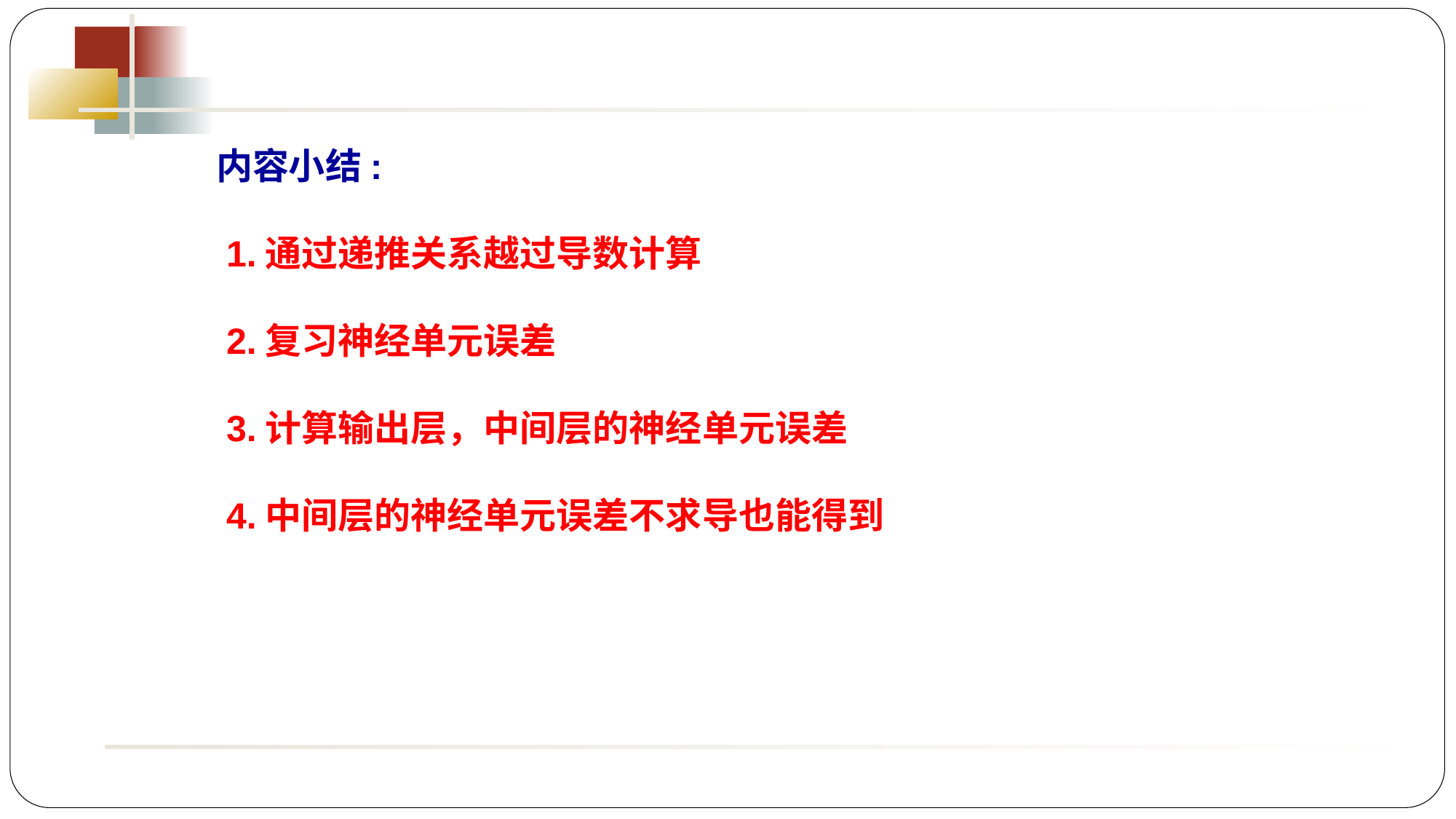

内容小结:
 1.通过递推关系越过导数计算
 2.复习神经单元误差
 3.计算输出层，中间层的神经单元误差
 4.中间层的神经单元误差不求导也能得到